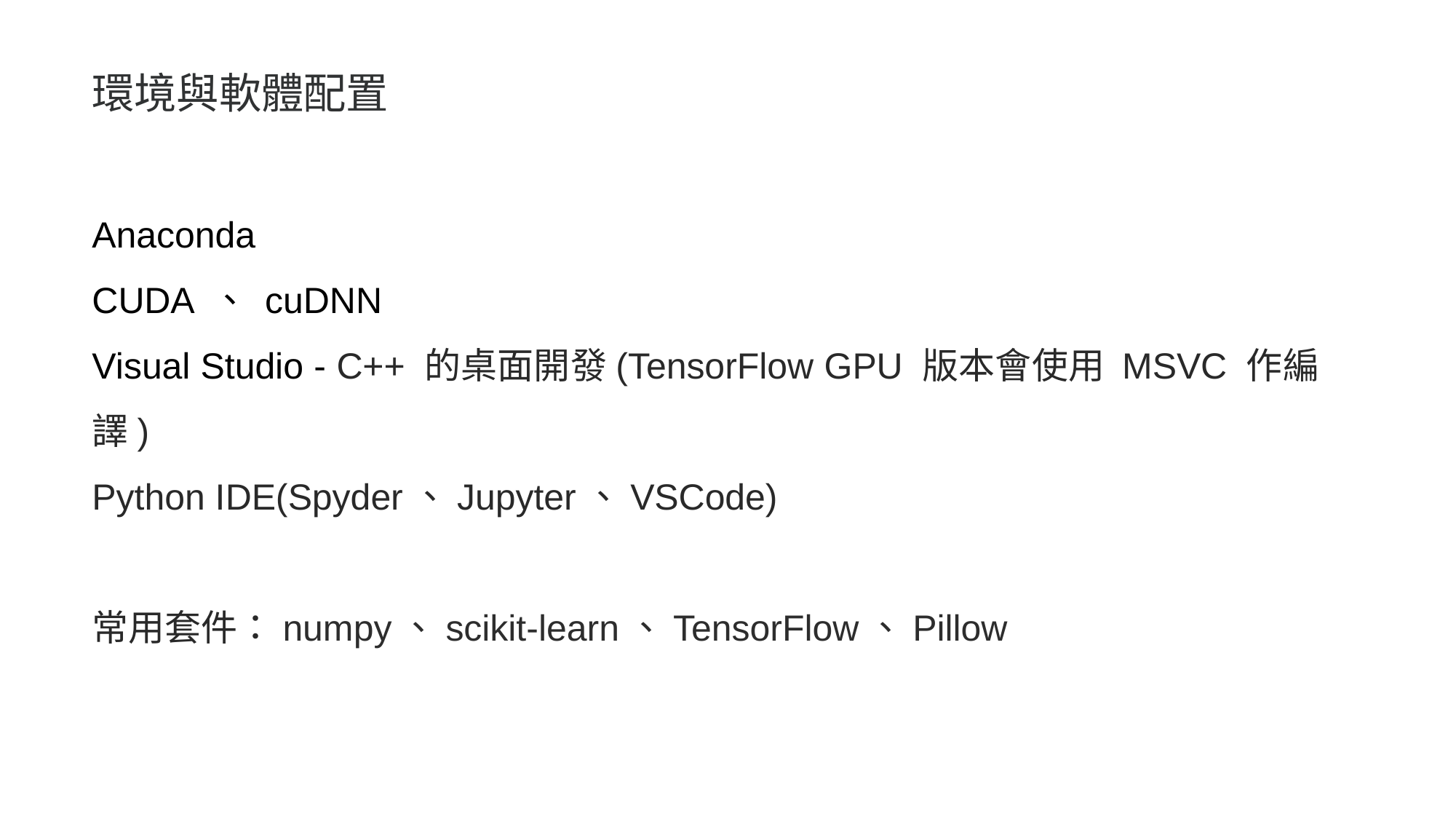

環境與軟體配置
Anaconda
CUDA 、 cuDNN
Visual Studio - C++ 的桌面開發(TensorFlow GPU 版本會使用 MSVC 作編譯)
Python IDE(Spyder、Jupyter、VSCode)

常用套件：numpy、scikit-learn、TensorFlow、Pillow